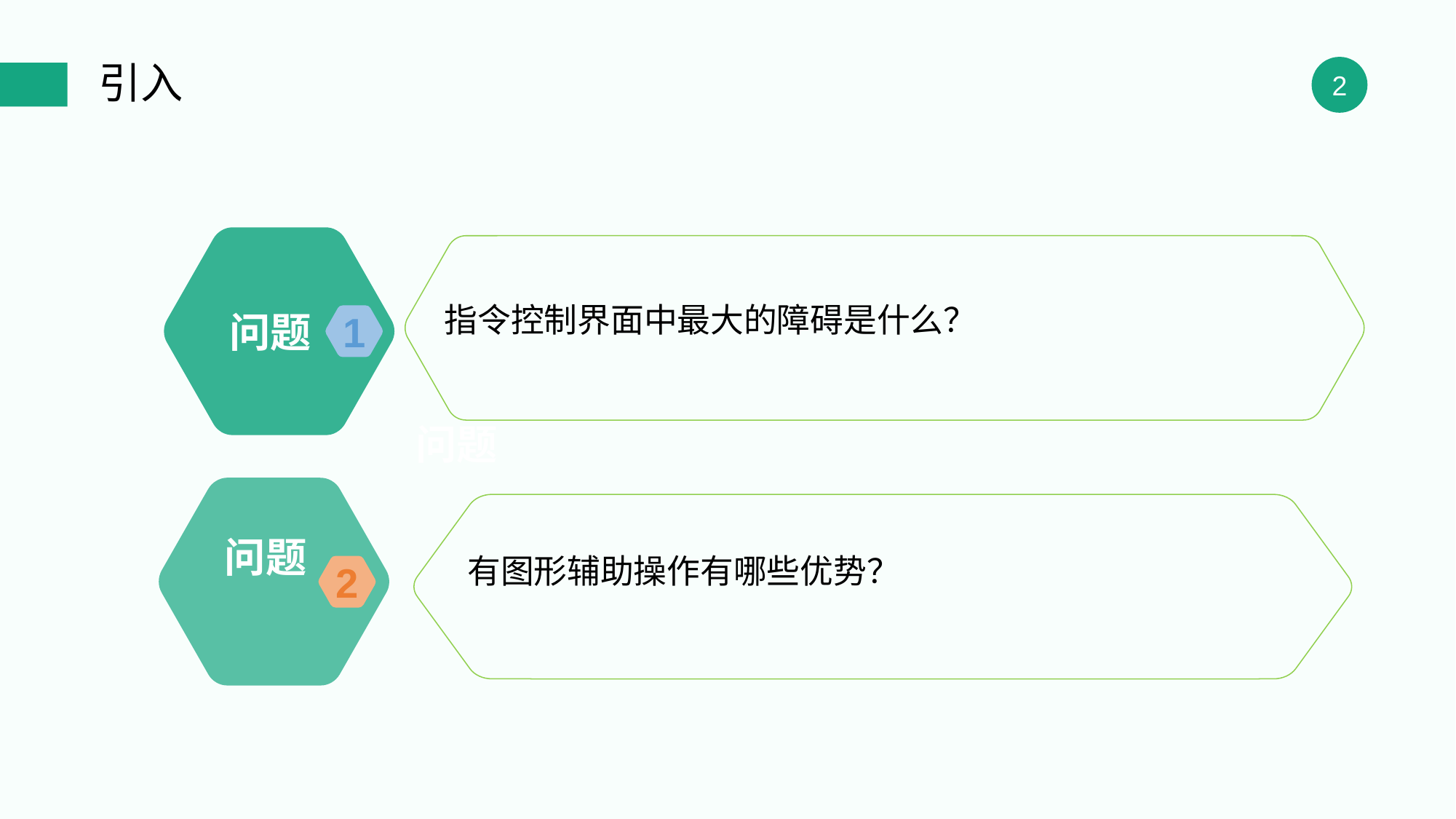

引入

1
问题
指令控制界面中最大的障碍是什么？
问题

问题

2
有图形辅助操作有哪些优势？